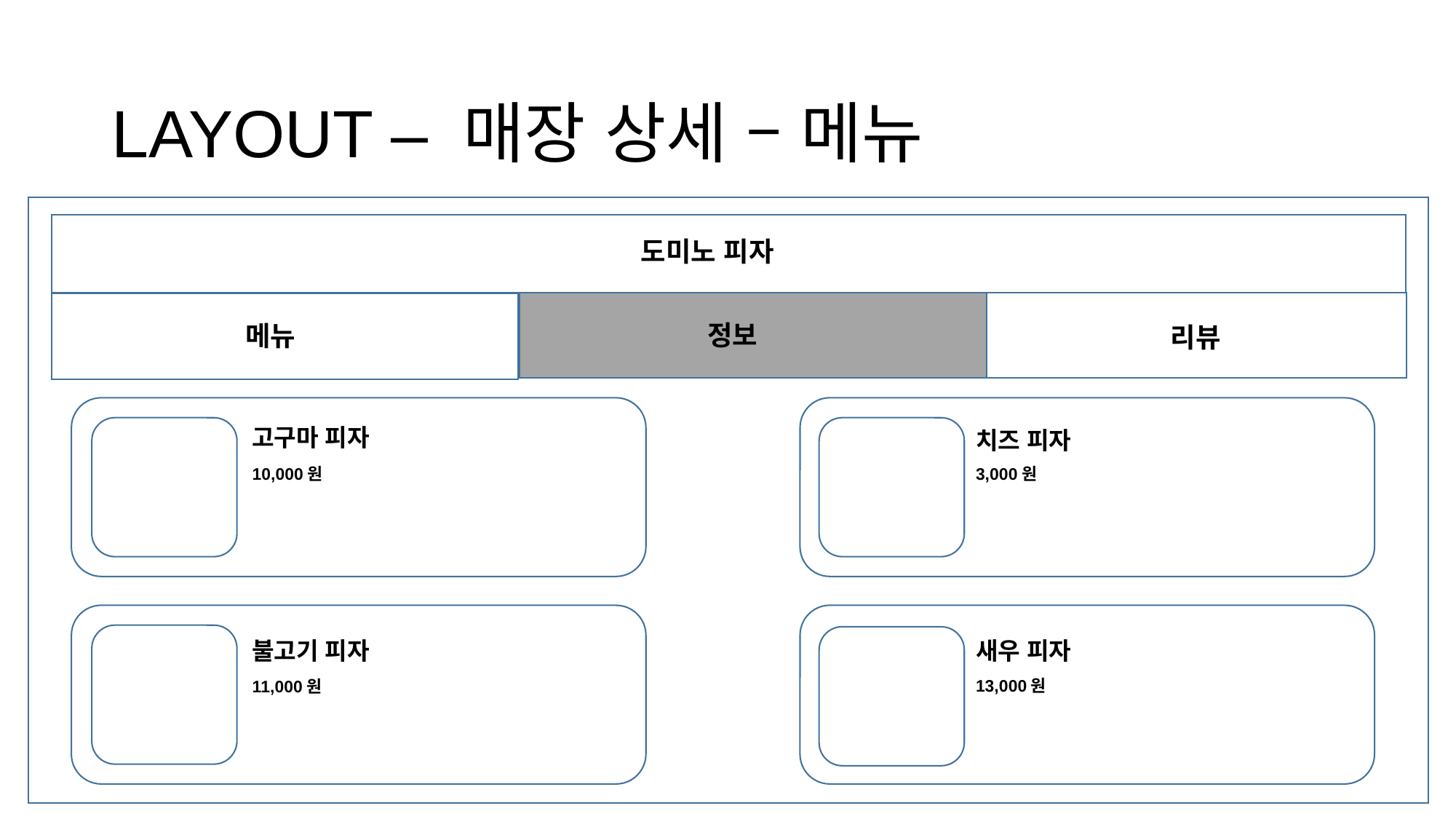

# LAYOUT – 매장 상세 – 메뉴

도미노 피자

기본순
배달팁 낮은 순
배달 빠른 순
정보
메뉴
리뷰

고구마 피자

치즈 피자
10,000원
3,000원

불고기 피자
새우 피자
13,000원
11,000원